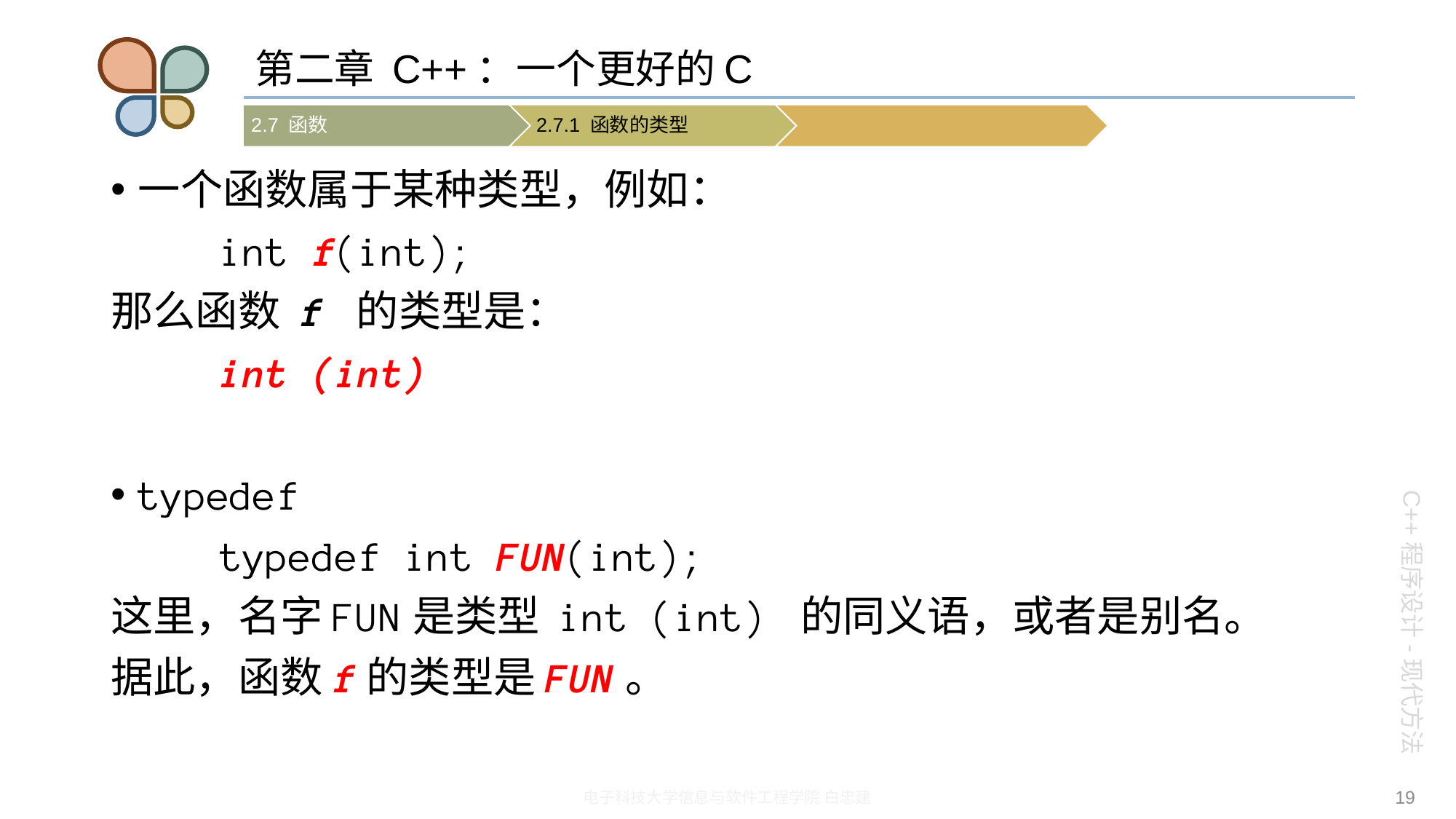

# 第二章 C++：一个更好的C
2.7 函数
2.7.1 函数的类型

一个函数属于某种类型，例如：
	int f(int);
那么函数 f 的类型是：
	int (int)

typedef
	typedef int FUN(int);
这里，名字FUN是类型 int (int) 的同义语，或者是别名。
据此，函数f的类型是FUN。
19